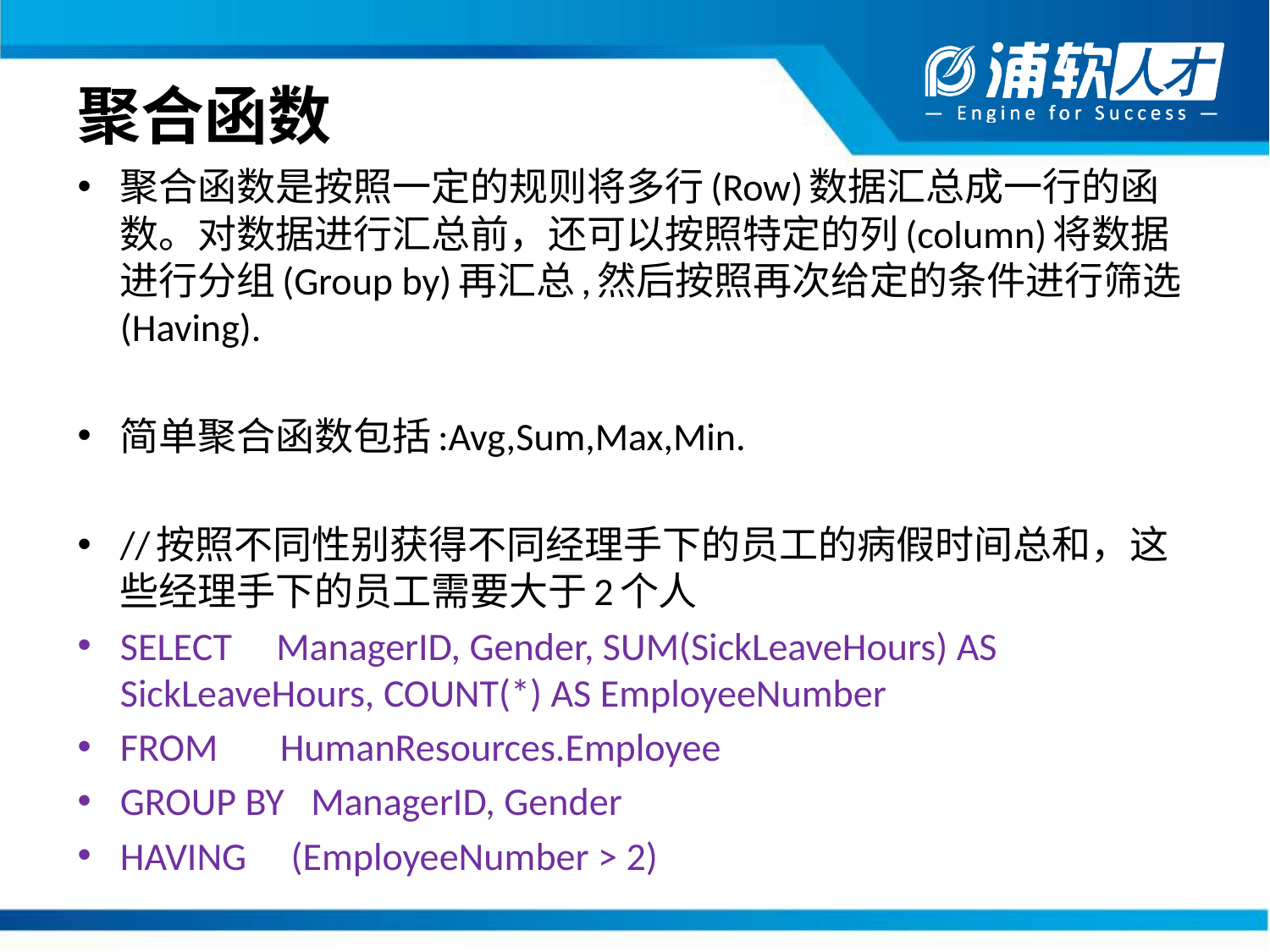

# 聚合函数
聚合函数是按照一定的规则将多行(Row)数据汇总成一行的函数。对数据进行汇总前，还可以按照特定的列(column)将数据进行分组(Group by)再汇总,然后按照再次给定的条件进行筛选(Having).

简单聚合函数包括:Avg,Sum,Max,Min.

//按照不同性别获得不同经理手下的员工的病假时间总和，这些经理手下的员工需要大于2个人
SELECT     ManagerID, Gender, SUM(SickLeaveHours) AS SickLeaveHours, COUNT(*) AS EmployeeNumber
FROM       HumanResources.Employee
GROUP BY   ManagerID, Gender
HAVING     (EmployeeNumber > 2)